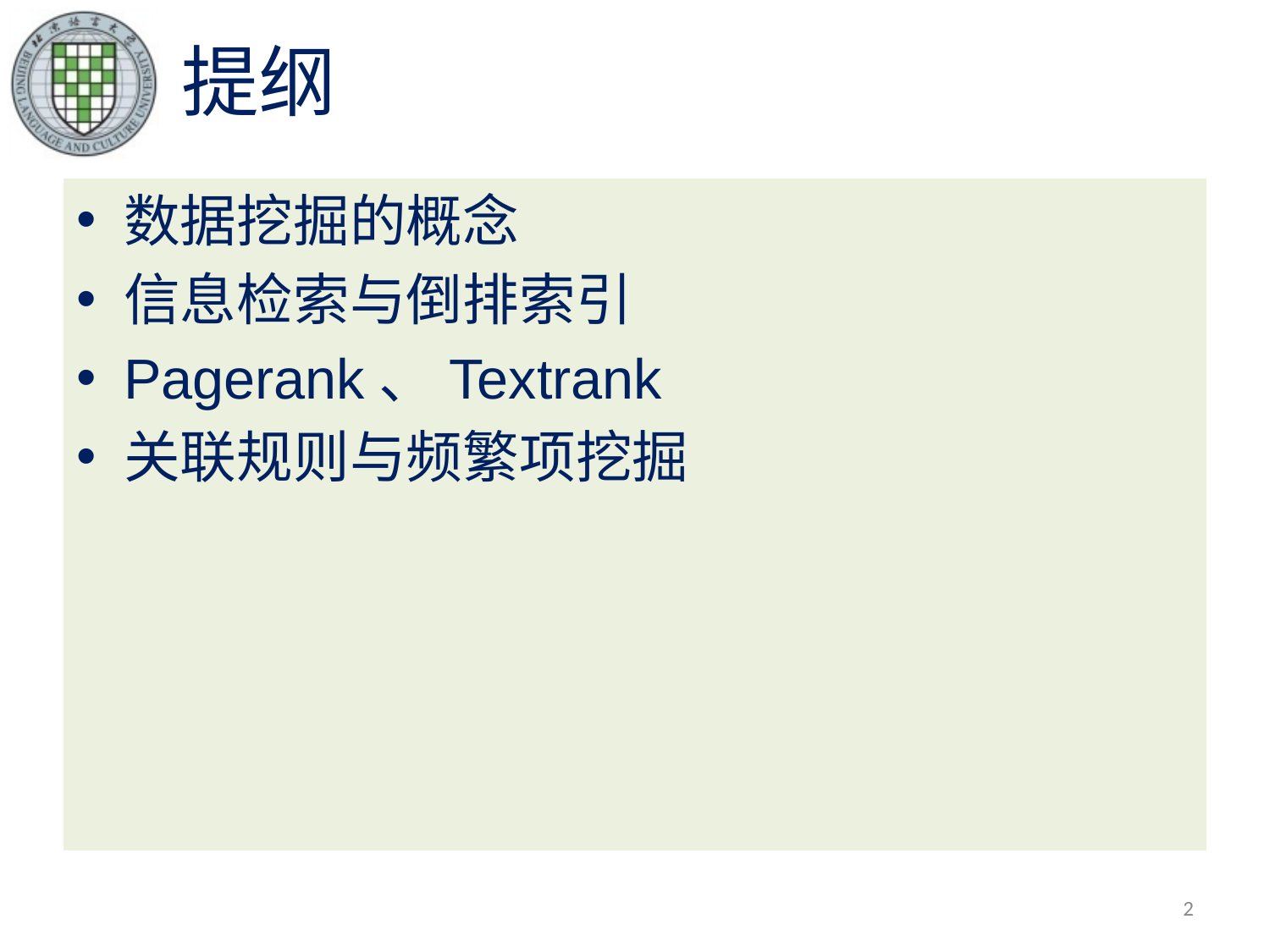

# 提纲
数据挖掘的概念
信息检索与倒排索引
Pagerank、Textrank
关联规则与频繁项挖掘
2